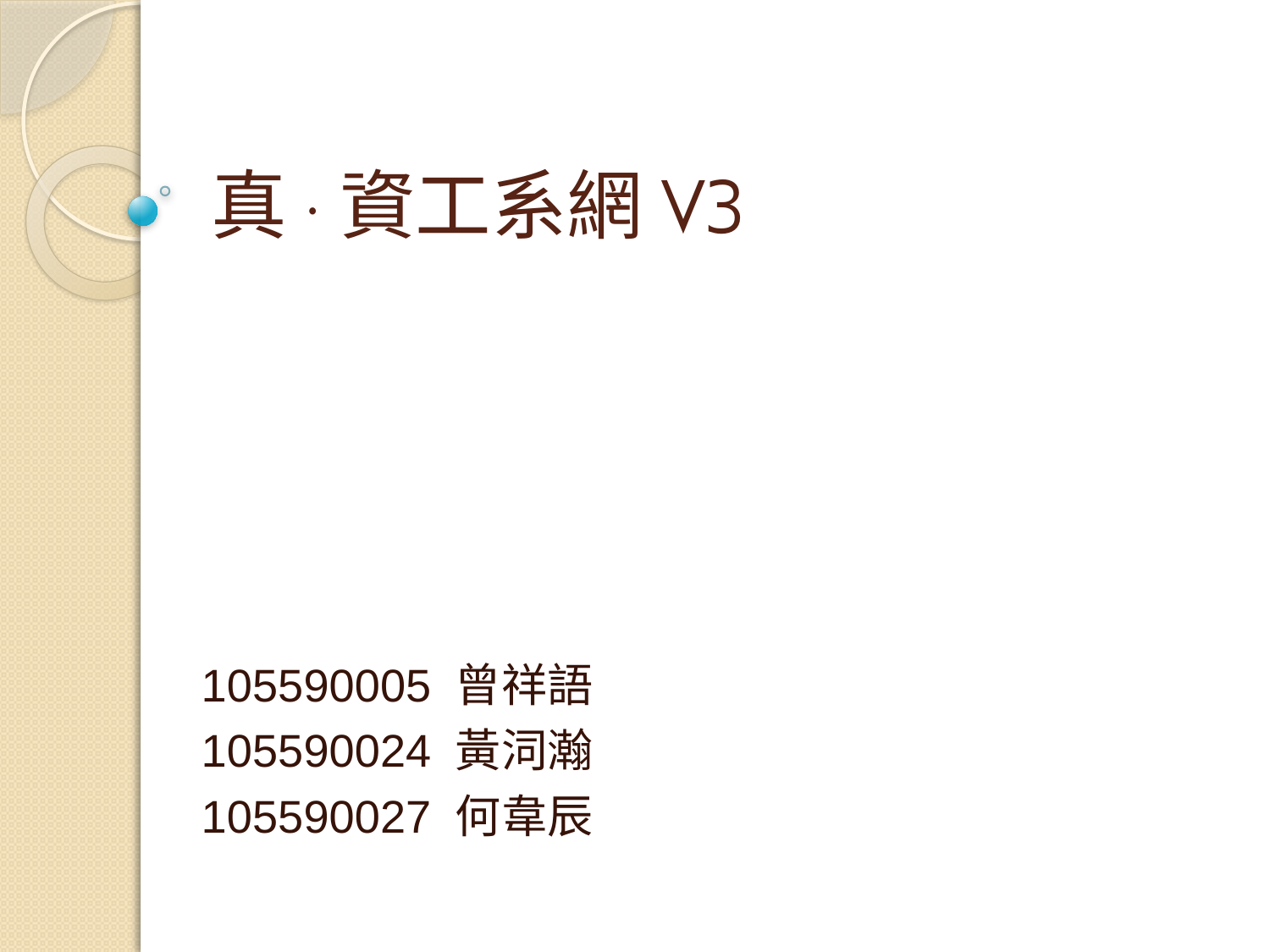

# 真·資工系網V3
105590005 曾祥語
105590024 黃泀瀚
105590027 何韋辰